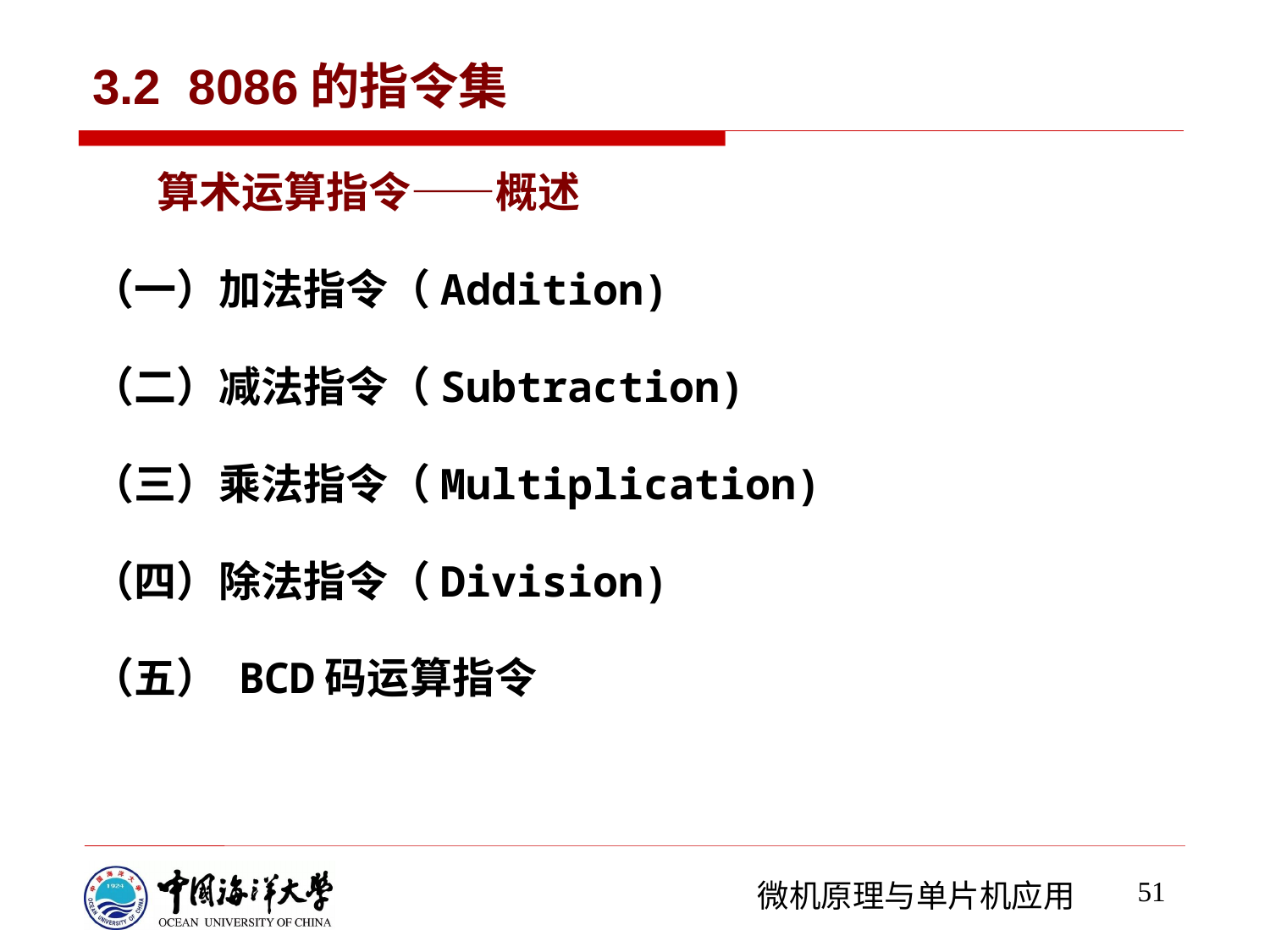

# 3.2  8086的指令集
算术运算指令——概述
（一）加法指令（Addition)
（二）减法指令（Subtraction)
（三）乘法指令（Multiplication)
（四）除法指令（Division)
（五） BCD码运算指令

51